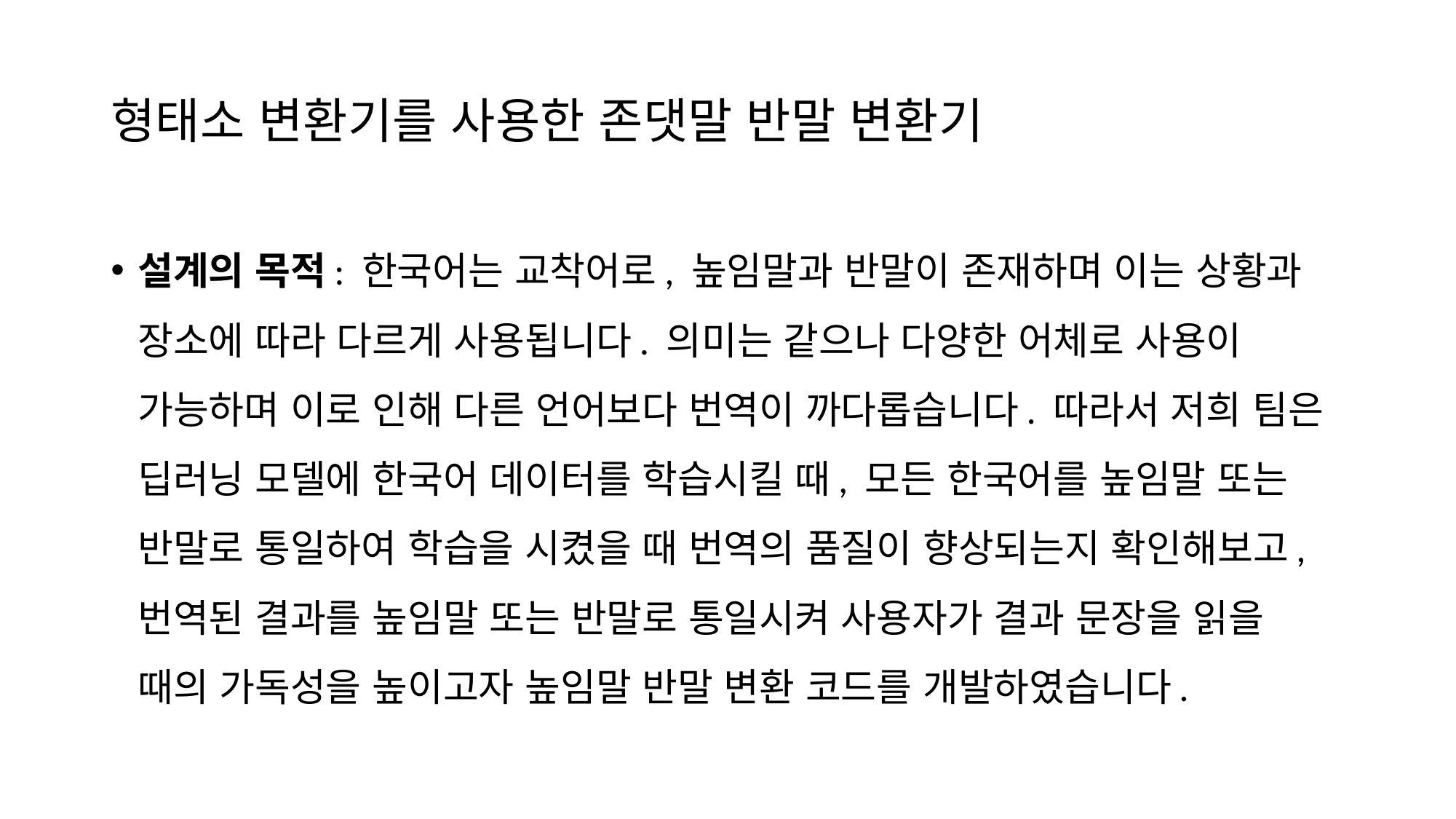

# 형태소 변환기를 사용한 존댓말 반말 변환기
설계의 목적: 한국어는 교착어로, 높임말과 반말이 존재하며 이는 상황과 장소에 따라 다르게 사용됩니다. 의미는 같으나 다양한 어체로 사용이 가능하며 이로 인해 다른 언어보다 번역이 까다롭습니다. 따라서 저희 팀은 딥러닝 모델에 한국어 데이터를 학습시킬 때, 모든 한국어를 높임말 또는 반말로 통일하여 학습을 시켰을 때 번역의 품질이 향상되는지 확인해보고, 번역된 결과를 높임말 또는 반말로 통일시켜 사용자가 결과 문장을 읽을 때의 가독성을 높이고자 높임말 반말 변환 코드를 개발하였습니다.